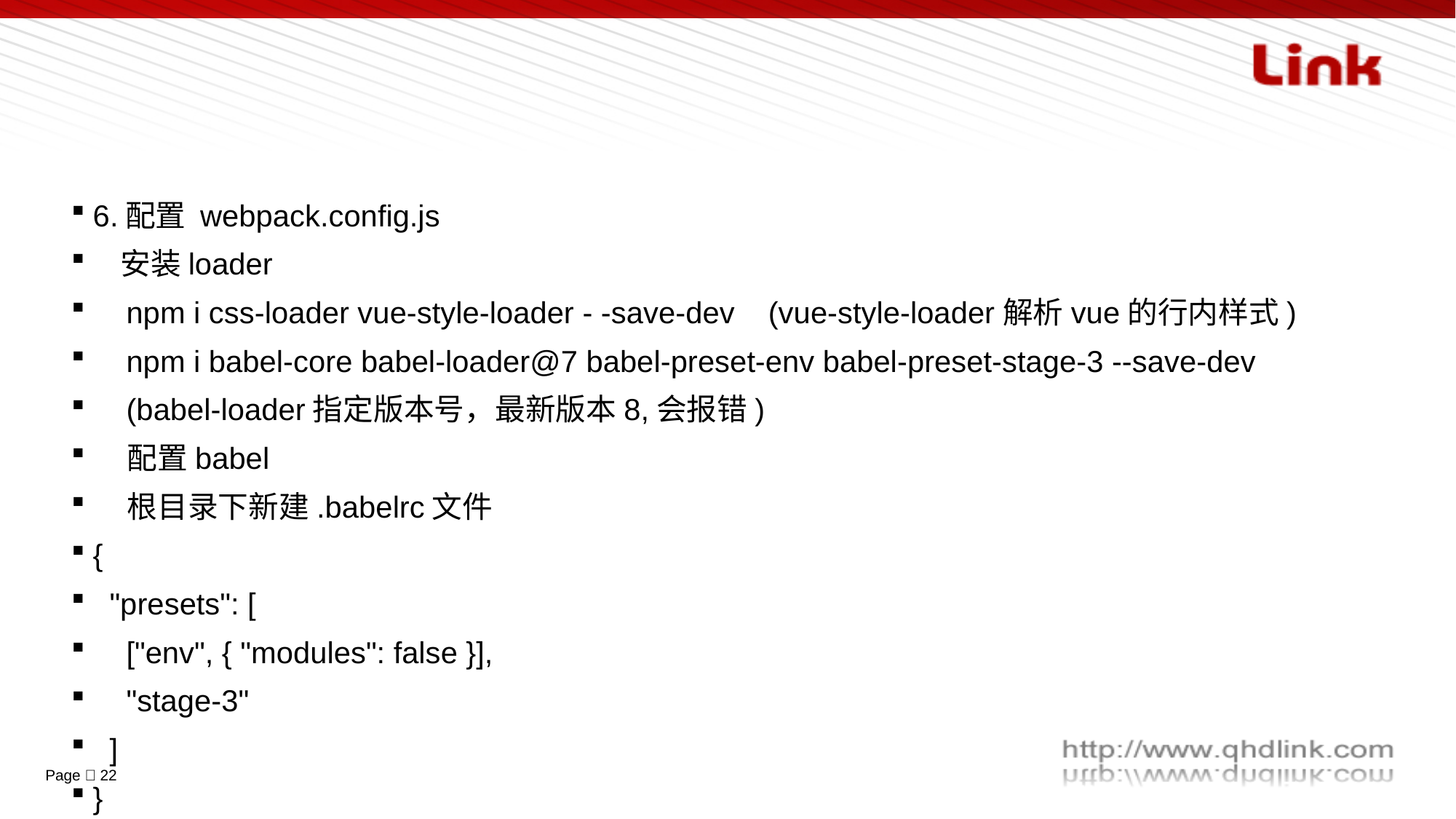

#
6.配置 webpack.config.js
   安装loader
    npm i css-loader vue-style-loader - -save-dev    (vue-style-loader解析vue的行内样式)
    npm i babel-core babel-loader@7 babel-preset-env babel-preset-stage-3 --save-dev
    (babel-loader指定版本号，最新版本8,会报错)
    配置babel
    根目录下新建.babelrc文件
{
  "presets": [
    ["env", { "modules": false }],
    "stage-3"
  ]
}